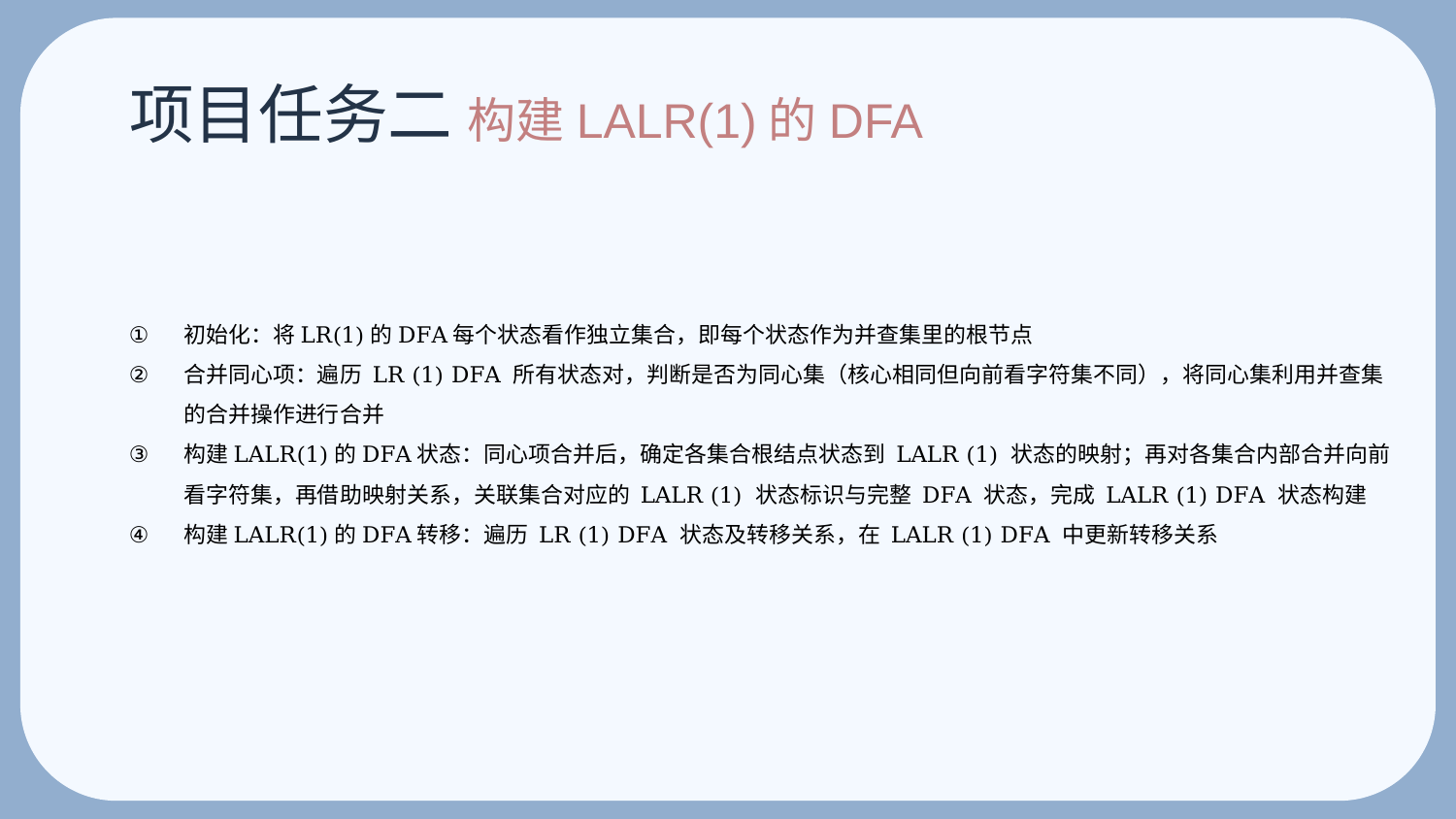

# 项目任务二 构建LALR(1)的DFA
初始化：将LR(1)的DFA每个状态看作独立集合，即每个状态作为并查集里的根节点
合并同心项：遍历 LR (1) DFA 所有状态对，判断是否为同心集（核心相同但向前看字符集不同），将同心集利用并查集的合并操作进行合并
构建LALR(1)的DFA状态：同心项合并后，确定各集合根结点状态到 LALR (1) 状态的映射；再对各集合内部合并向前看字符集，再借助映射关系，关联集合对应的 LALR (1) 状态标识与完整 DFA 状态，完成 LALR (1) DFA 状态构建
构建LALR(1)的DFA转移：遍历 LR (1) DFA 状态及转移关系，在 LALR (1) DFA 中更新转移关系